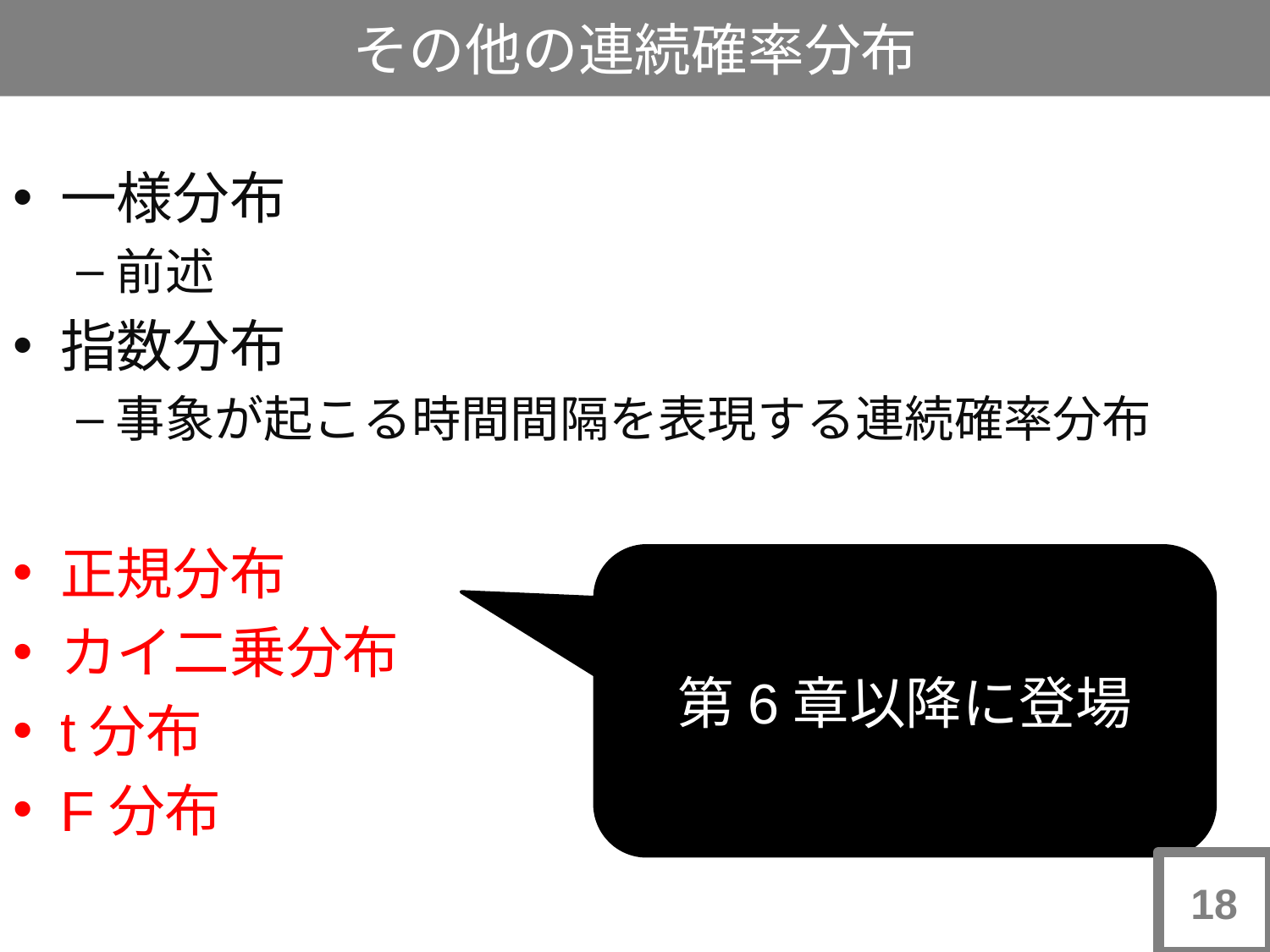

# その他の連続確率分布
一様分布
前述
指数分布
事象が起こる時間間隔を表現する連続確率分布

正規分布
カイ二乗分布
t分布
F分布
第6章以降に登場
18